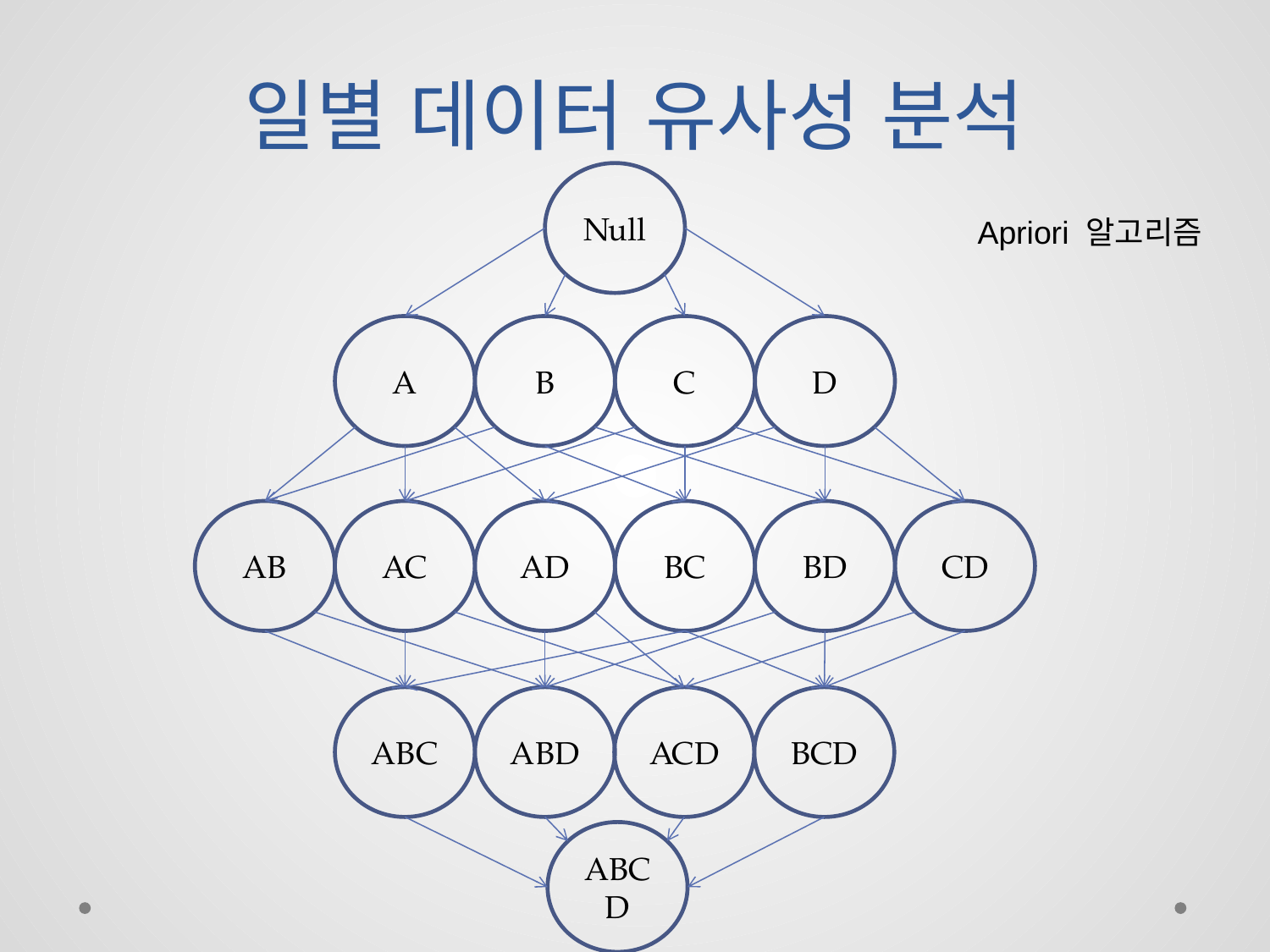

# 일별 데이터 유사성 분석
Null
Apriori 알고리즘
A
B
C
D
AB
AC
AD
BC
BD
CD
ABC
ABD
ACD
BCD
ABCD